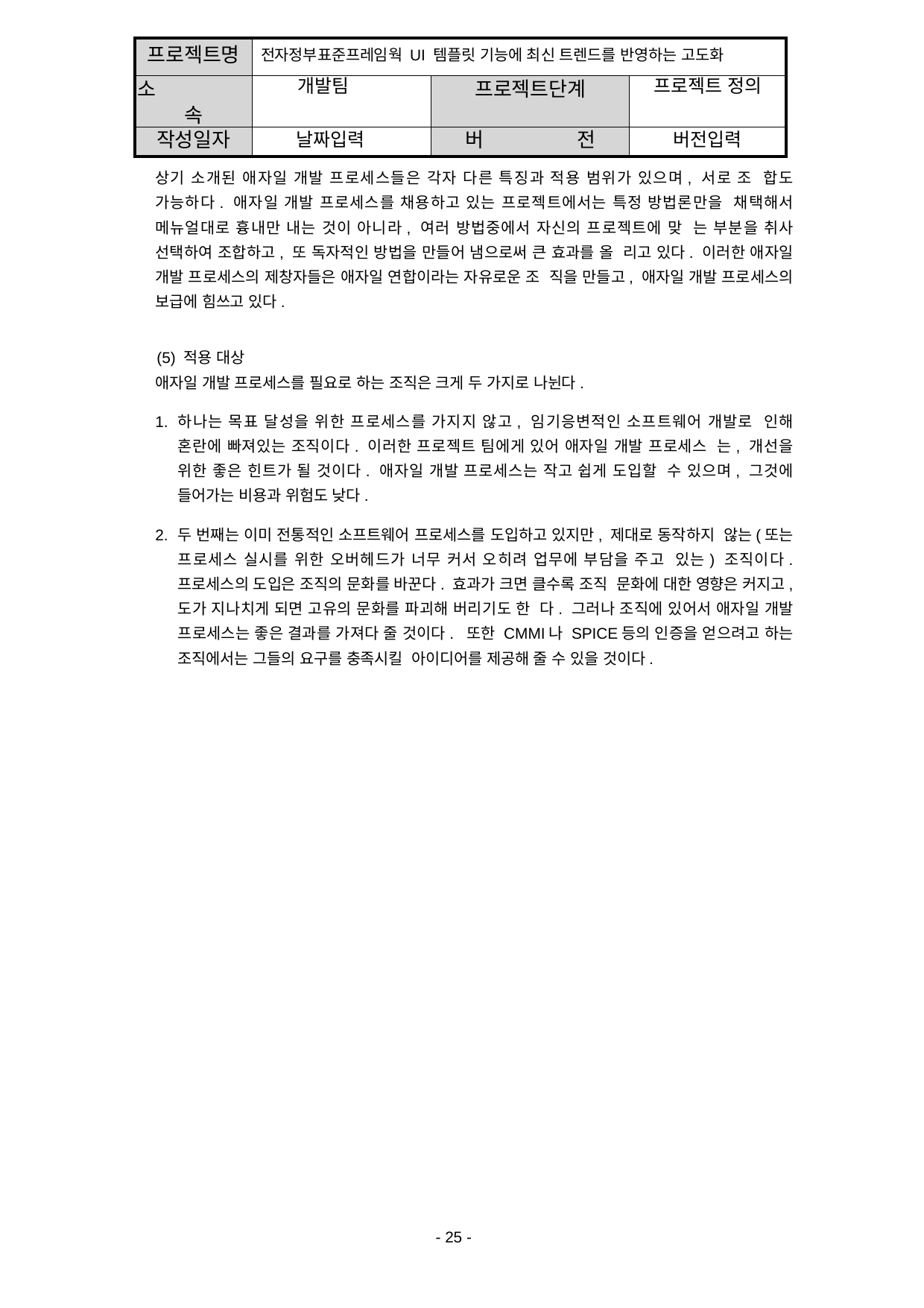

| 프로젝트명 | 전자정부표준프레임웍 UI 템플릿 기능에 최신 트렌드를 반영하는 고도화 |  |  |
| --- | --- | --- | --- |
| 소 속 | 개발팀 | 프로젝트단계 | 프로젝트 정의 |
| 작성일자 | 날짜입력 | 버 전 | 버전입력 |

상기 소개된 애자일 개발 프로세스들은 각자 다른 특징과 적용 범위가 있으며, 서로 조  합도 가능하다. 애자일 개발 프로세스를 채용하고 있는 프로젝트에서는 특정 방법론만을  채택해서 메뉴얼대로 흉내만 내는 것이 아니라, 여러 방법중에서 자신의 프로젝트에 맞  는 부분을 취사 선택하여 조합하고, 또 독자적인 방법을 만들어 냄으로써 큰 효과를 올  리고 있다. 이러한 애자일 개발 프로세스의 제창자들은 애자일 연합이라는 자유로운 조  직을 만들고, 애자일 개발 프로세스의 보급에 힘쓰고 있다.

(5) 적용 대상
애자일 개발 프로세스를 필요로 하는 조직은 크게 두 가지로 나뉜다.

하나는 목표 달성을 위한 프로세스를 가지지 않고, 임기응변적인 소프트웨어 개발로  인해 혼란에 빠져있는 조직이다. 이러한 프로젝트 팀에게 있어 애자일 개발 프로세스  는, 개선을 위한 좋은 힌트가 될 것이다. 애자일 개발 프로세스는 작고 쉽게 도입할  수 있으며, 그것에 들어가는 비용과 위험도 낮다.

두 번째는 이미 전통적인 소프트웨어 프로세스를 도입하고 있지만, 제대로 동작하지  않는(또는 프로세스 실시를 위한 오버헤드가 너무 커서 오히려 업무에 부담을 주고  있는) 조직이다. 프로세스의 도입은 조직의 문화를 바꾼다. 효과가 크면 클수록 조직  문화에 대한 영향은 커지고, 도가 지나치게 되면 고유의 문화를 파괴해 버리기도 한  다. 그러나 조직에 있어서 애자일 개발 프로세스는 좋은 결과를 가져다 줄 것이다.  또한 CMMI나 SPICE등의 인증을 얻으려고 하는 조직에서는 그들의 요구를 충족시킬  아이디어를 제공해 줄 수 있을 것이다.
- 25 -